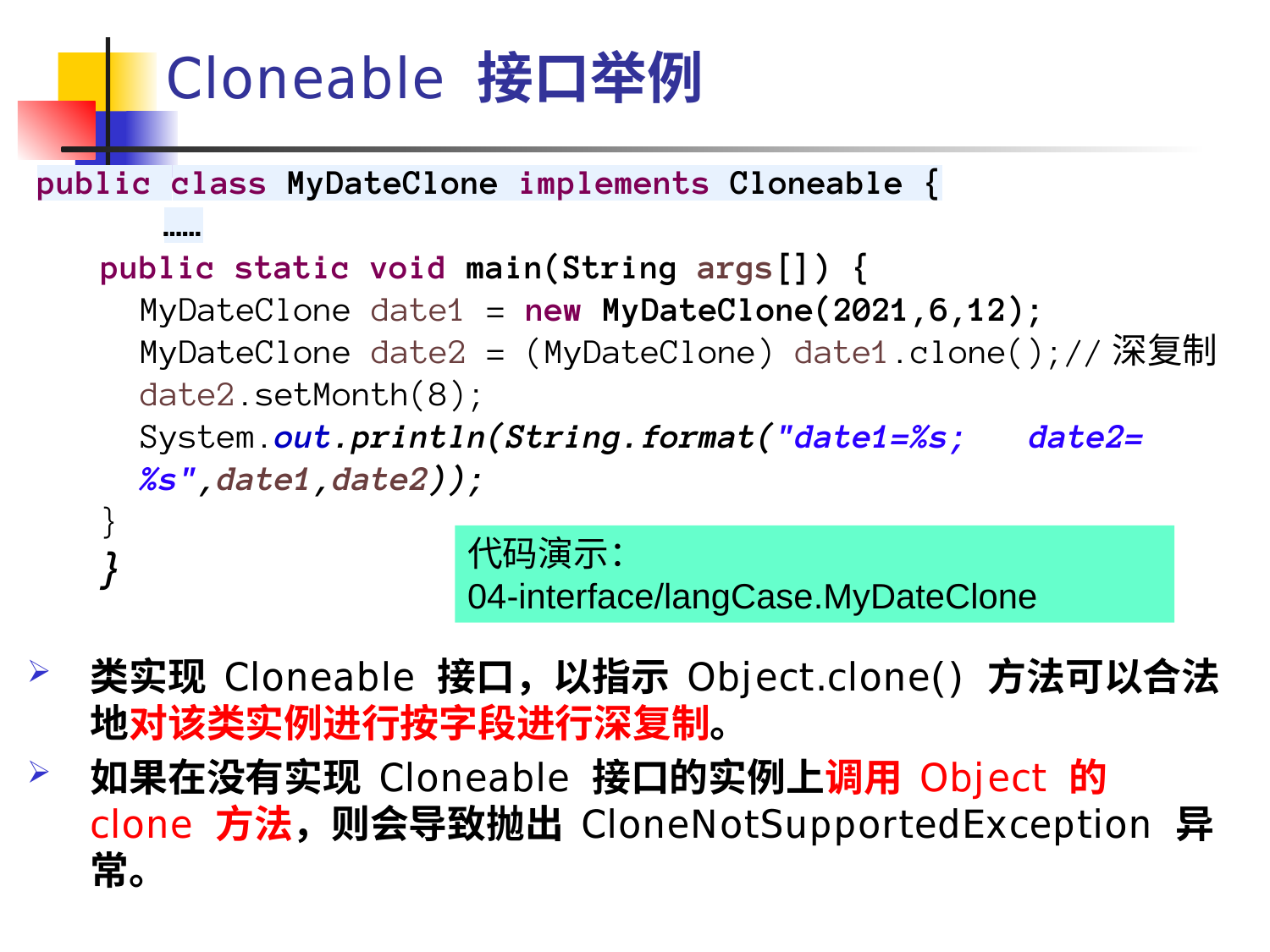

Cloneable 接口举例
public class MyDateClone implements Cloneable {
	……
public static void main(String args[]) {
	MyDateClone date1 = new MyDateClone(2021,6,12);
	MyDateClone date2 = (MyDateClone) date1.clone();//深复制
	date2.setMonth(8);
	System.out.println(String.format("date1=%s; 	date2=%s",date1,date2));
}
}
代码演示：
04-interface/langCase.MyDateClone
类实现 Cloneable 接口，以指示 Object.clone() 方法可以合法地对该类实例进行按字段进行深复制。
如果在没有实现 Cloneable 接口的实例上调用 Object 的 clone 方法，则会导致抛出 CloneNotSupportedException 异常。